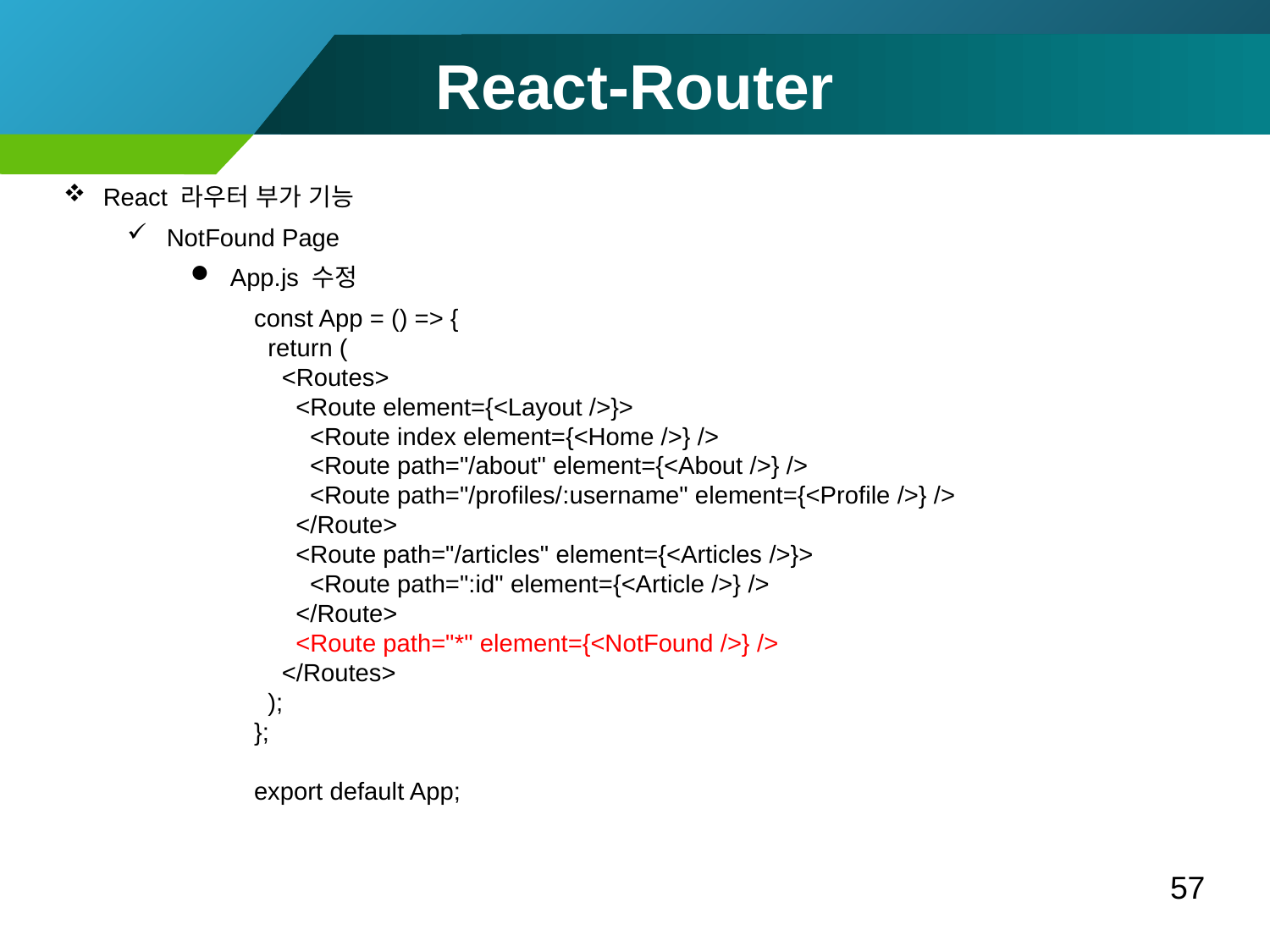

React-Router
React 라우터 부가 기능
NotFound Page
App.js 수정
const App = () => {
  return (
    <Routes>
      <Route element={<Layout />}>
        <Route index element={<Home />} />
        <Route path="/about" element={<About />} />
        <Route path="/profiles/:username" element={<Profile />} />
      </Route>
      <Route path="/articles" element={<Articles />}>
        <Route path=":id" element={<Article />} />
      </Route>
      <Route path="*" element={<NotFound />} />
    </Routes>
  );
};

export default App;
57